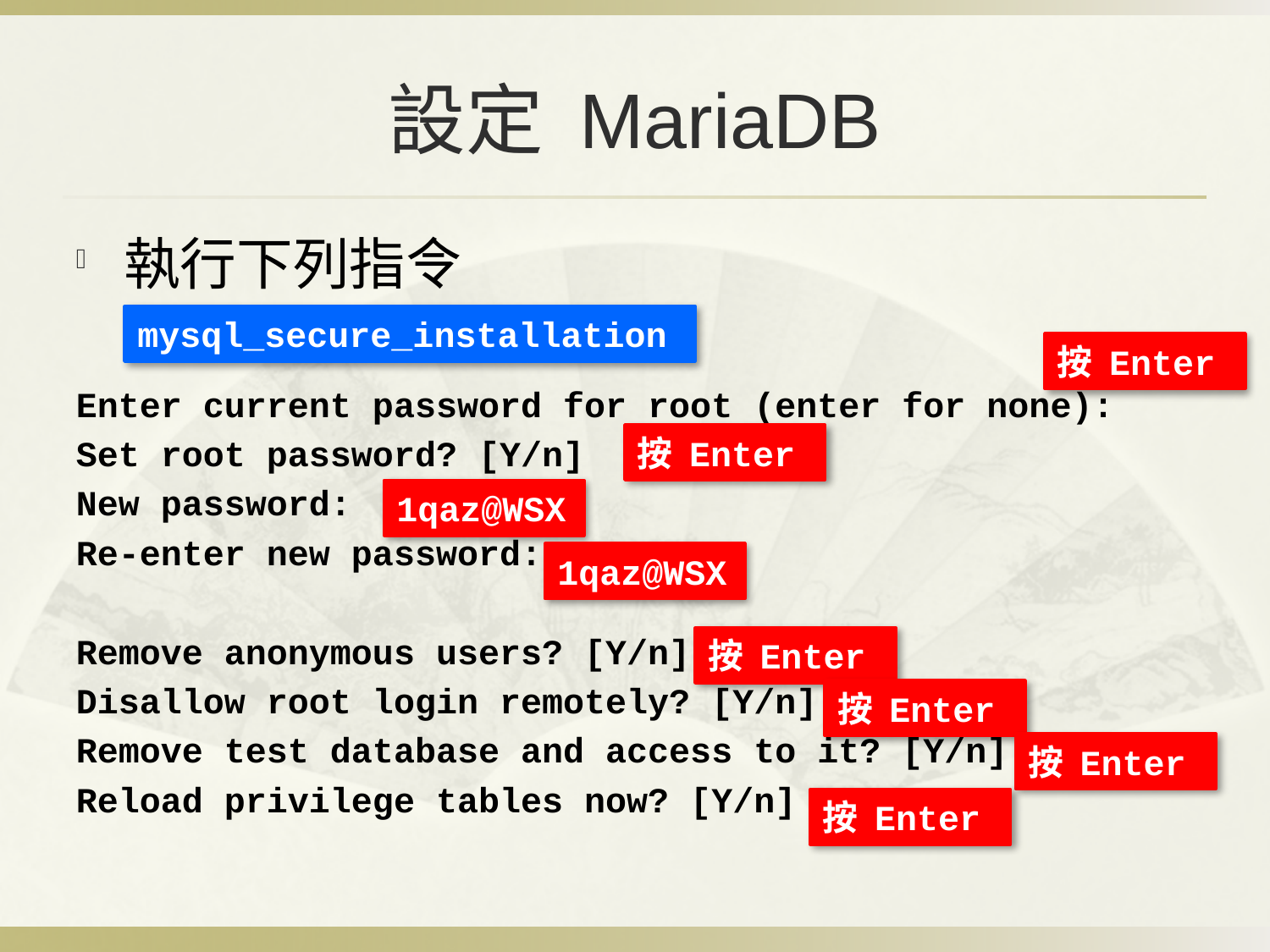

# 設定 MariaDB
執行下列指令

Enter current password for root (enter for none):
Set root password? [Y/n]
New password:
Re-enter new password:

Remove anonymous users? [Y/n]
Disallow root login remotely? [Y/n]
Remove test database and access to it? [Y/n]
Reload privilege tables now? [Y/n]

mysql_secure_installation
按 Enter
按 Enter
1qaz@WSX
1qaz@WSX
按 Enter
按 Enter
按 Enter
按 Enter